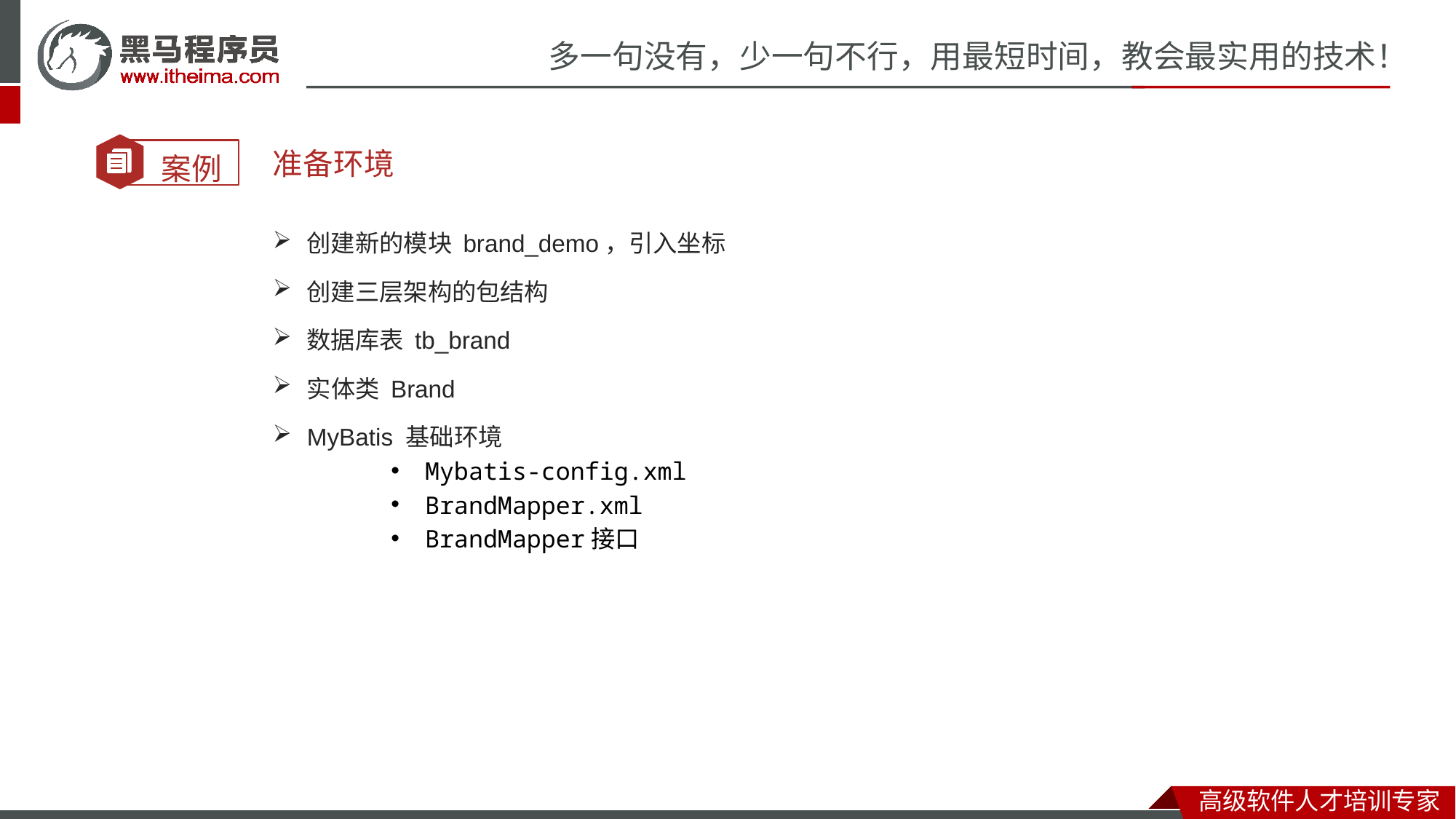

准备环境
创建新的模块 brand_demo，引入坐标
创建三层架构的包结构
数据库表 tb_brand
实体类 Brand
MyBatis 基础环境
Mybatis-config.xml
BrandMapper.xml
BrandMapper接口